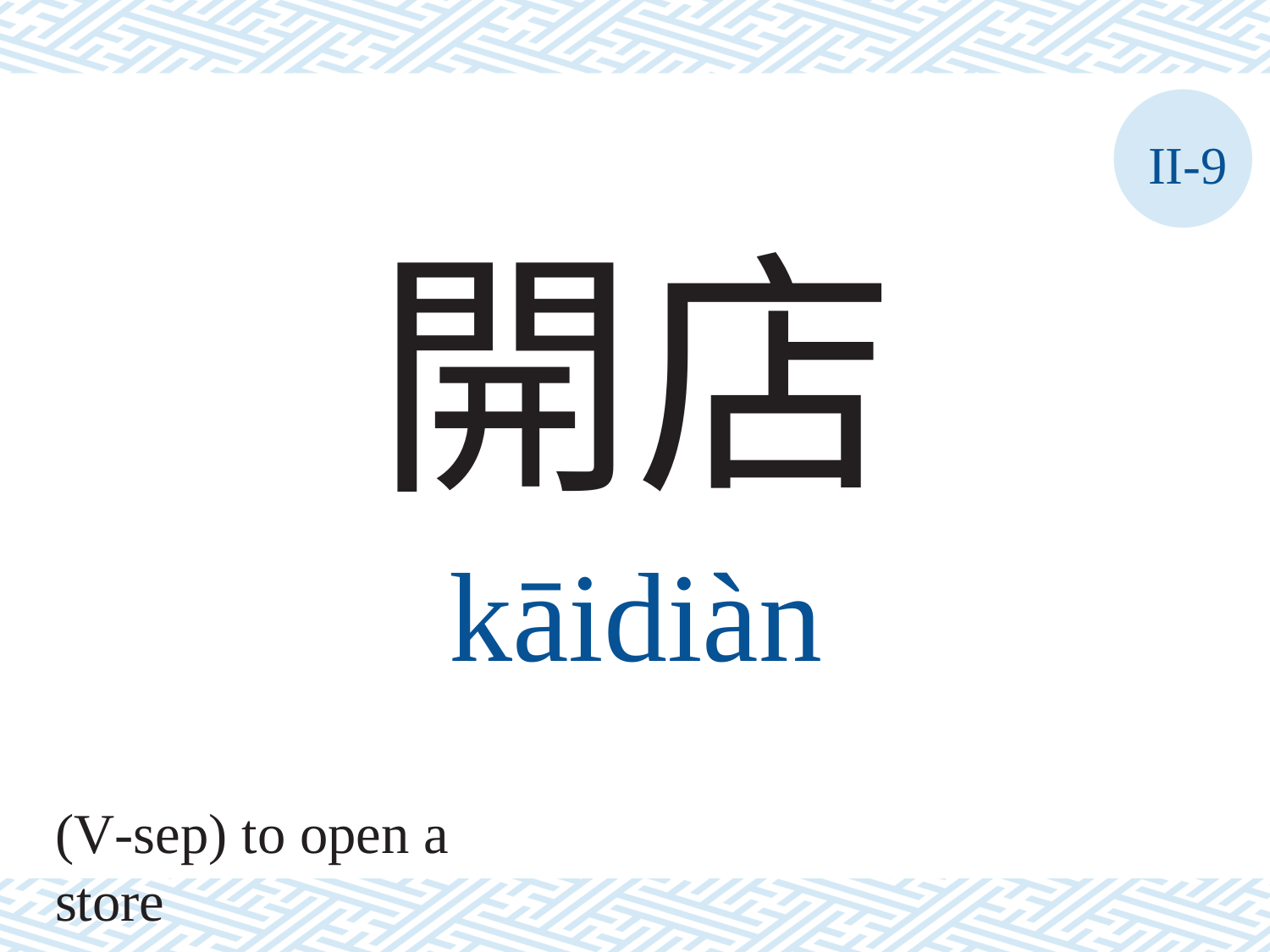

II-9
開店
kāidiàn
(V-sep) to open a store